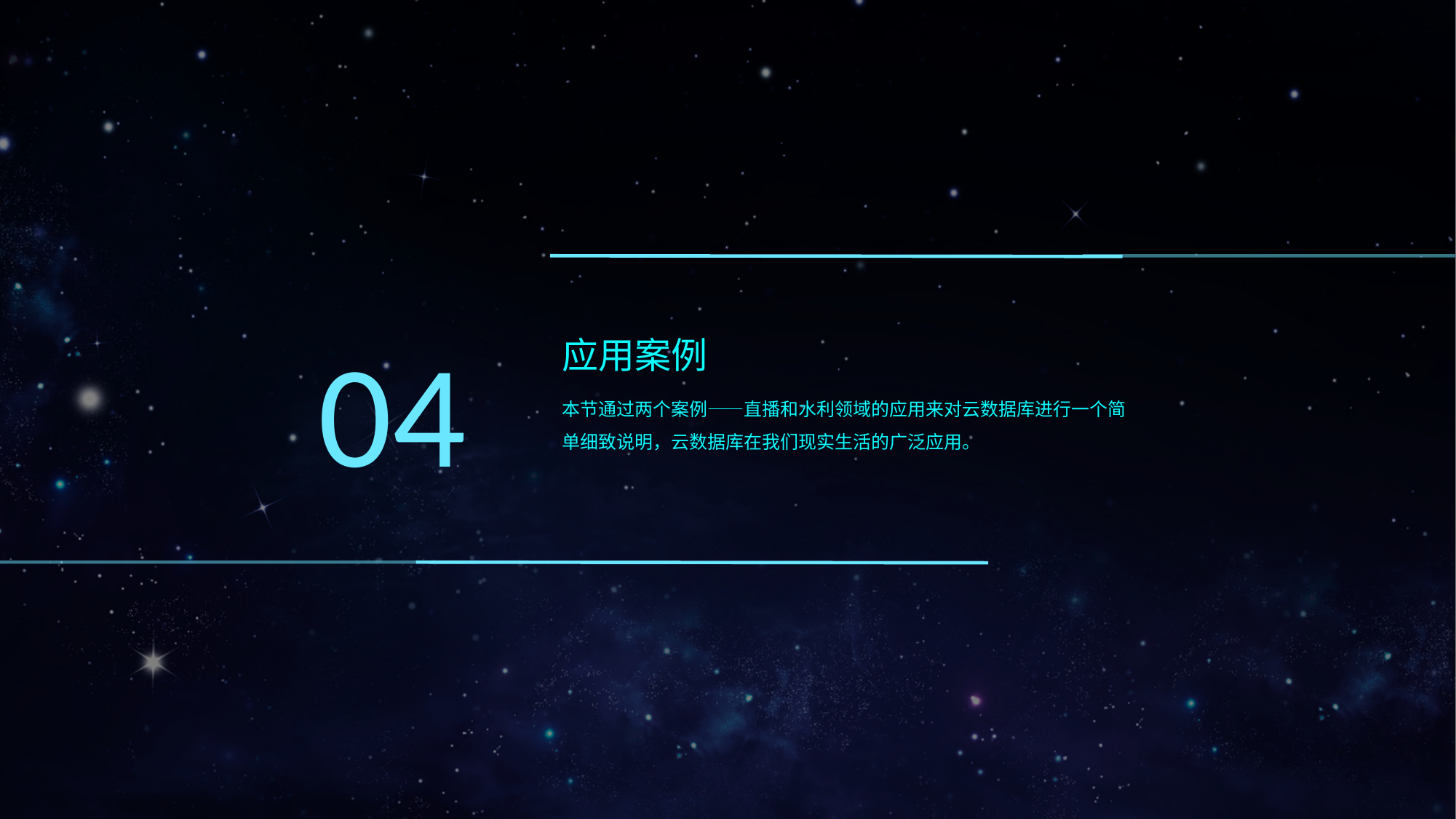

04
应用案例
本节通过两个案例——直播和水利领域的应用来对云数据库进行一个简单细致说明，云数据库在我们现实生活的广泛应用。